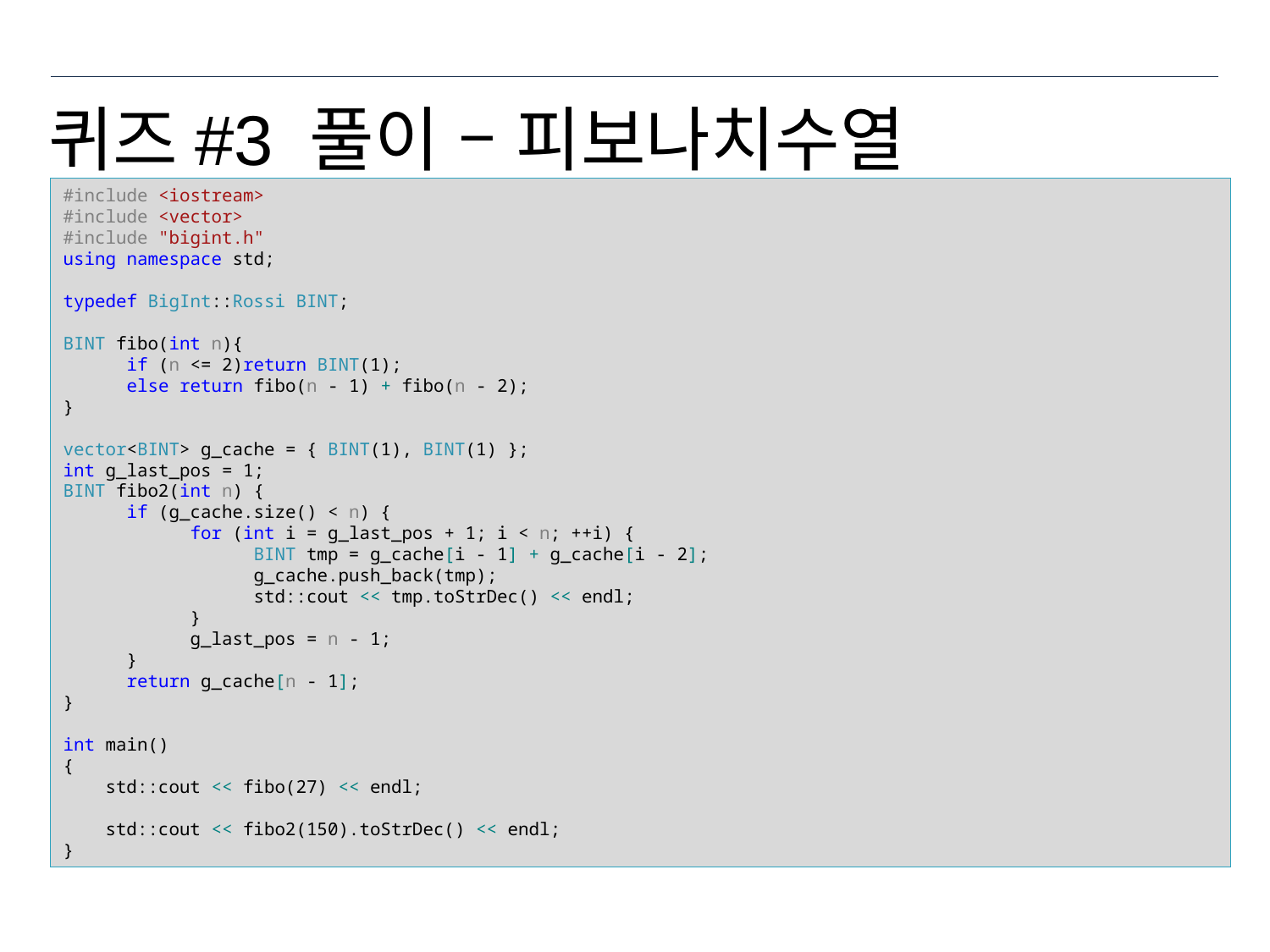

# 퀴즈#3 풀이 – 피보나치수열
#include <iostream>
#include <vector>
#include "bigint.h"
using namespace std;

typedef BigInt::Rossi BINT;

BINT fibo(int n){
if (n <= 2)return BINT(1);
else return fibo(n - 1) + fibo(n - 2);
}

vector<BINT> g_cache = { BINT(1), BINT(1) };
int g_last_pos = 1;
BINT fibo2(int n) {
if (g_cache.size() < n) {
for (int i = g_last_pos + 1; i < n; ++i) {
BINT tmp = g_cache[i - 1] + g_cache[i - 2];
g_cache.push_back(tmp);
std::cout << tmp.toStrDec() << endl;
}
g_last_pos = n - 1;
}
return g_cache[n - 1];
}

int main()
{
    std::cout << fibo(27) << endl;

    std::cout << fibo2(150).toStrDec() << endl;
}